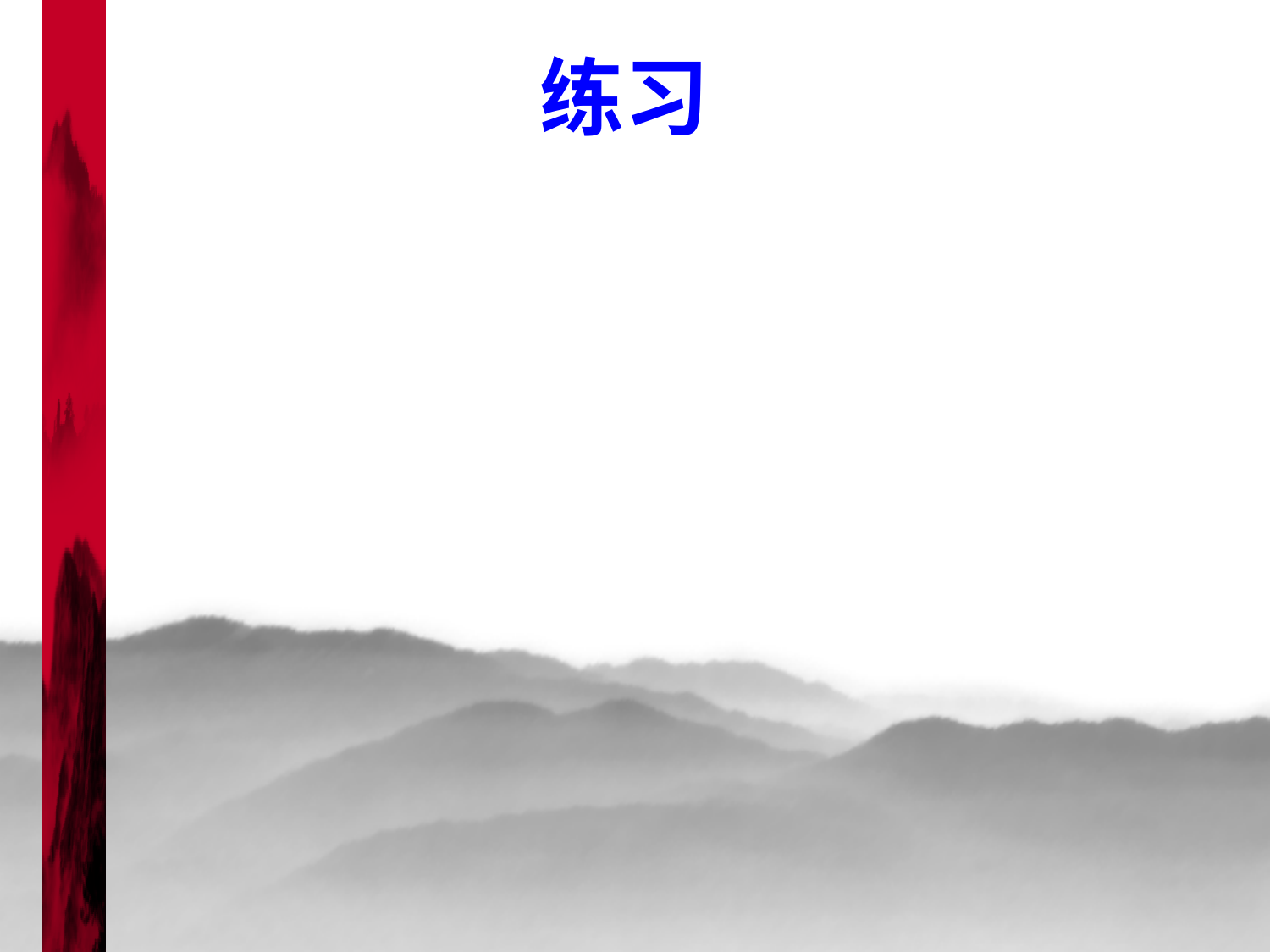

# 练习
若让元素1，2，3依次进栈，则出栈次序不可能出现（    ）种情况。
         A．3，2，1     B．2，1，3
         C．3，1，2      D．1，3，2
对于给定的结点序列abcdef，规定进栈只能从序列的左端开始。通过栈的操作，能得到的序列为（     ）。
        A．abcfed     B．cabfed
        C．abcfde      D．cbafde